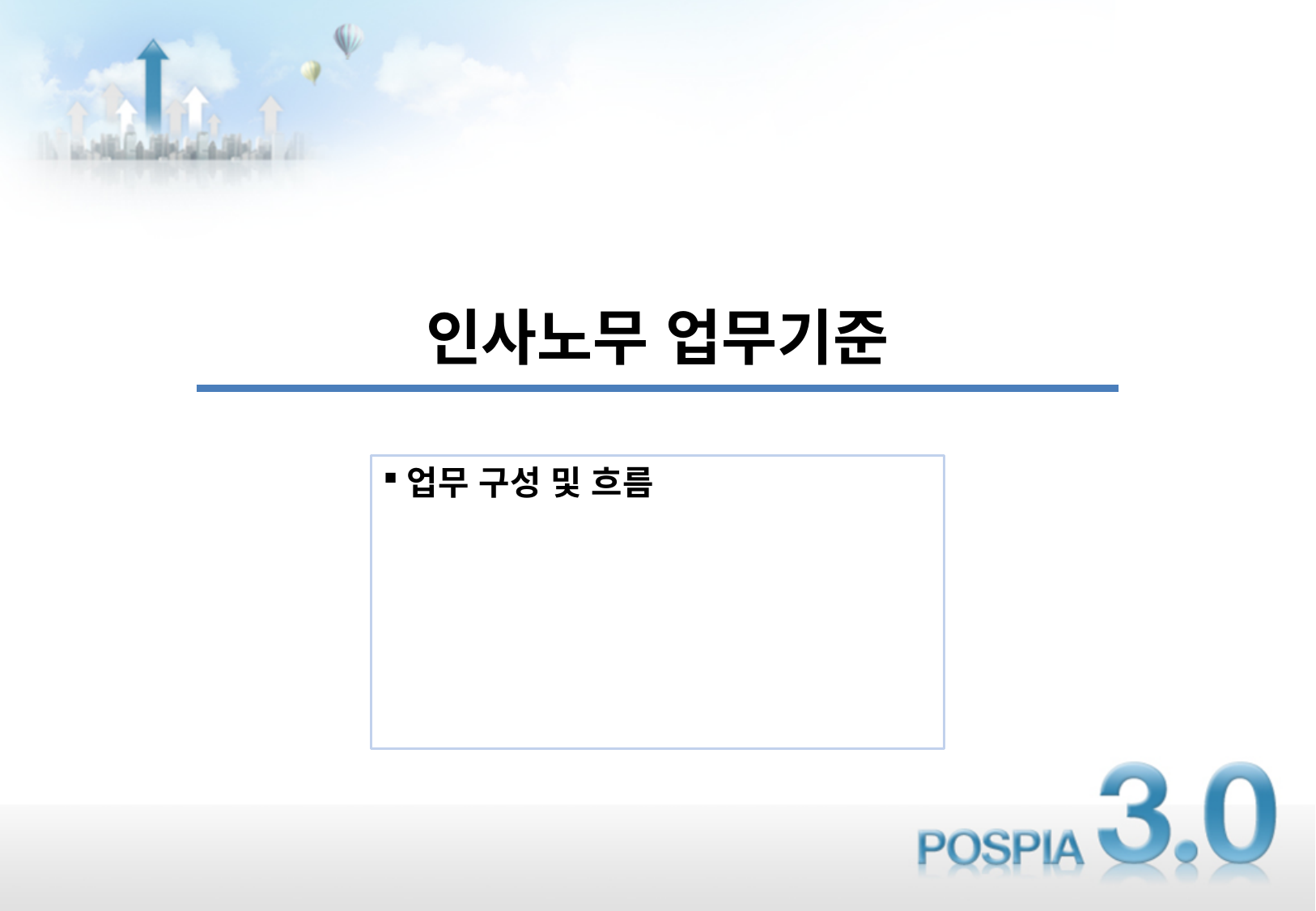

# 인사노무 업무기준
업무 구성 및 흐름